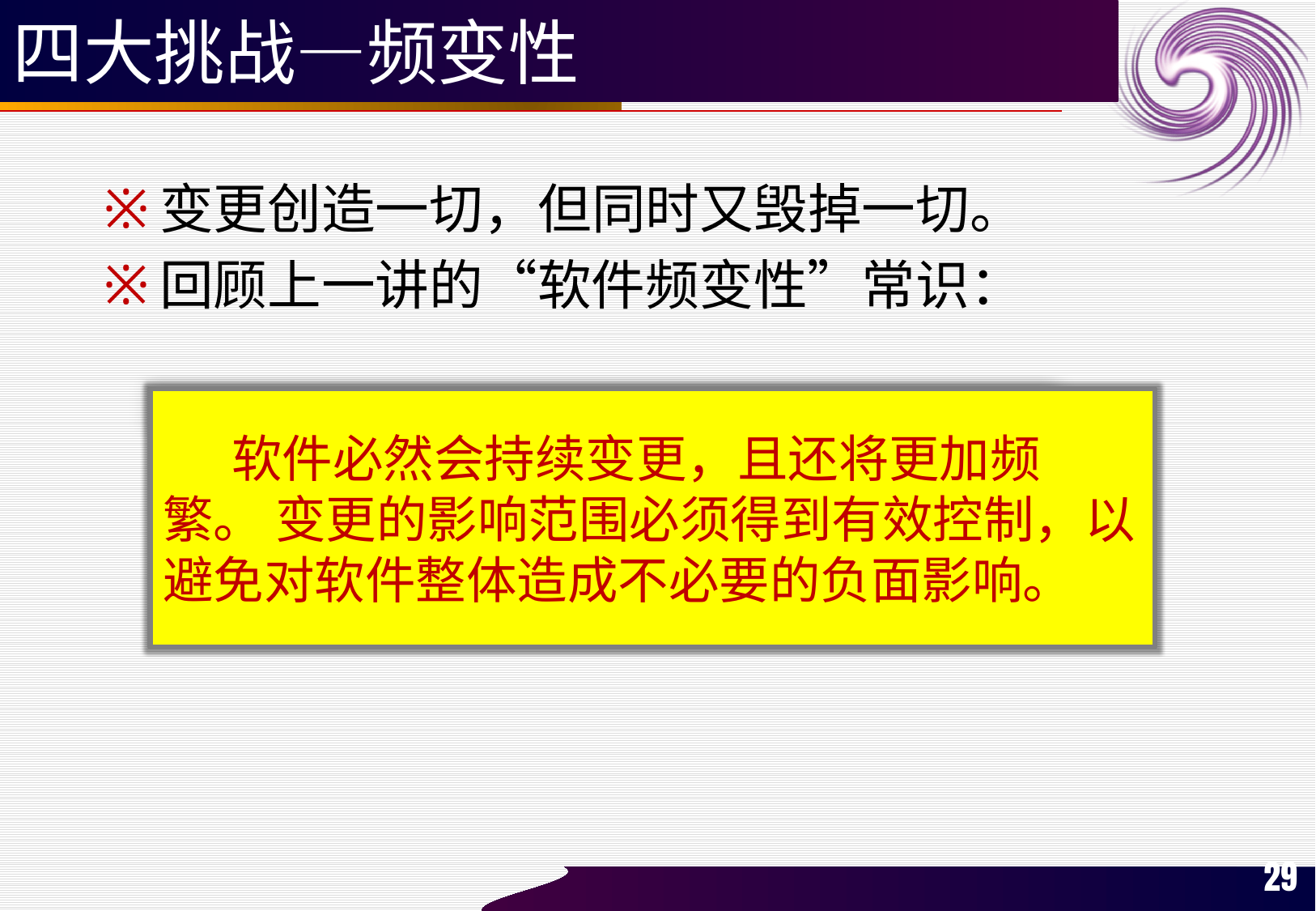

# 四大挑战—频变性
变更创造一切，但同时又毁掉一切。
回顾上一讲的“软件频变性”常识：

     软件必然会持续变更，且还将更加频繁。 变更的影响范围必须得到有效控制，以避免对软件整体造成不必要的负面影响。
29